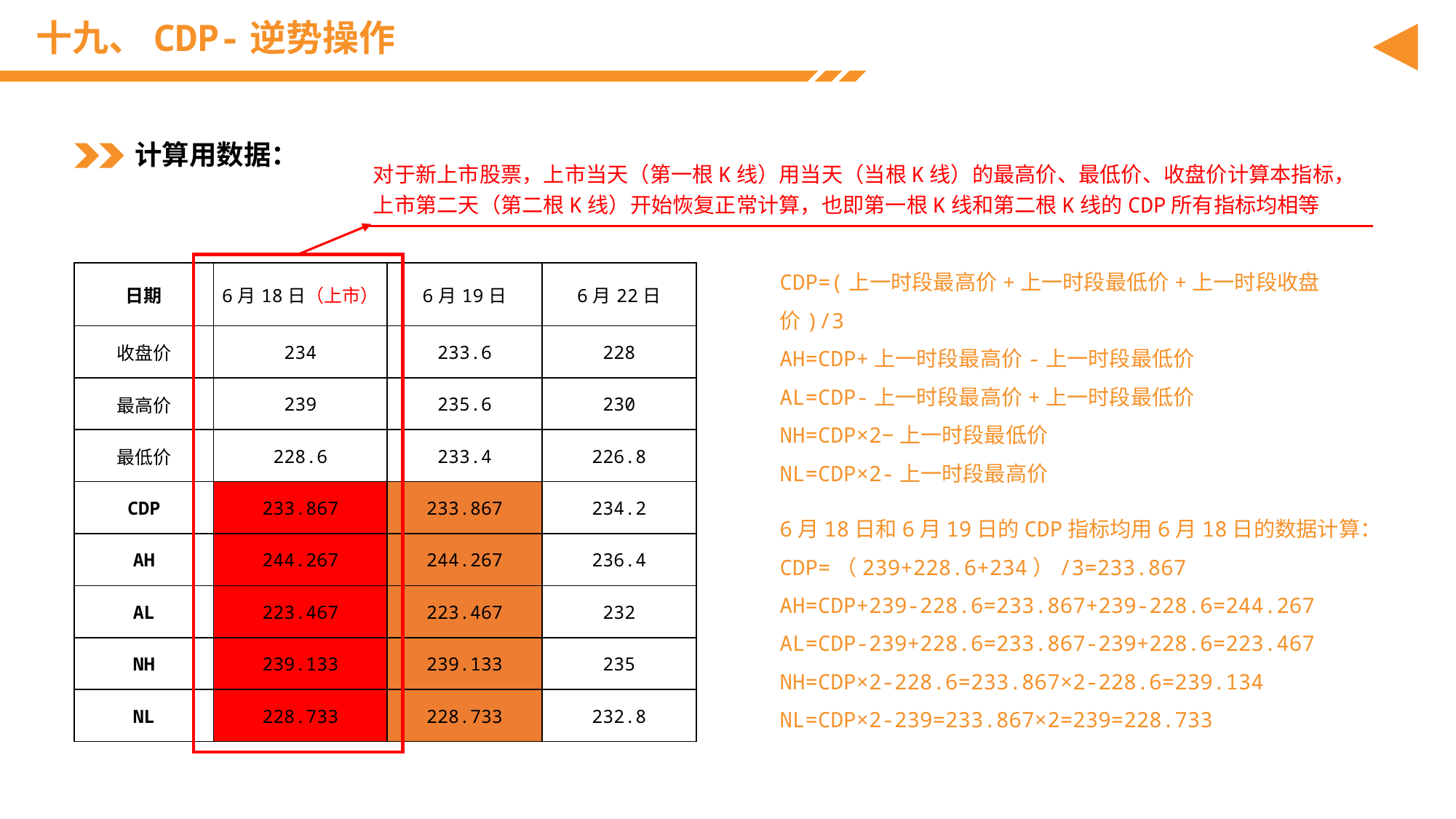

# 十九、CDP-逆势操作

计算用数据：

对于新上市股票，上市当天（第一根K线）用当天（当根K线）的最高价、最低价、收盘价计算本指标，上市第二天（第二根K线）开始恢复正常计算，也即第一根K线和第二根K线的CDP所有指标均相等

CDP=(上一时段最高价+上一时段最低价+上一时段收盘价)/3
AH=CDP+上一时段最高价-上一时段最低价
AL=CDP-上一时段最高价+上一时段最低价
NH=CDP×2−上一时段最低价
NL=CDP×2-上一时段最高价
| 日期 | 6月18日（上市） | 6月19日 | 6月22日 |
| --- | --- | --- | --- |
| 收盘价 | 234 | 233.6 | 228 |
| 最高价 | 239 | 235.6 | 230 |
| 最低价 | 228.6 | 233.4 | 226.8 |
| CDP | 233.867 | 233.867 | 234.2 |
| AH | 244.267 | 244.267 | 236.4 |
| AL | 223.467 | 223.467 | 232 |
| NH | 239.133 | 239.133 | 235 |
| NL | 228.733 | 228.733 | 232.8 |
6月18日和6月19日的CDP指标均用6月18日的数据计算：
CDP=（239+228.6+234）/3=233.867
AH=CDP+239-228.6=233.867+239-228.6=244.267
AL=CDP-239+228.6=233.867-239+228.6=223.467
NH=CDP×2-228.6=233.867×2-228.6=239.134
NL=CDP×2-239=233.867×2=239=228.733